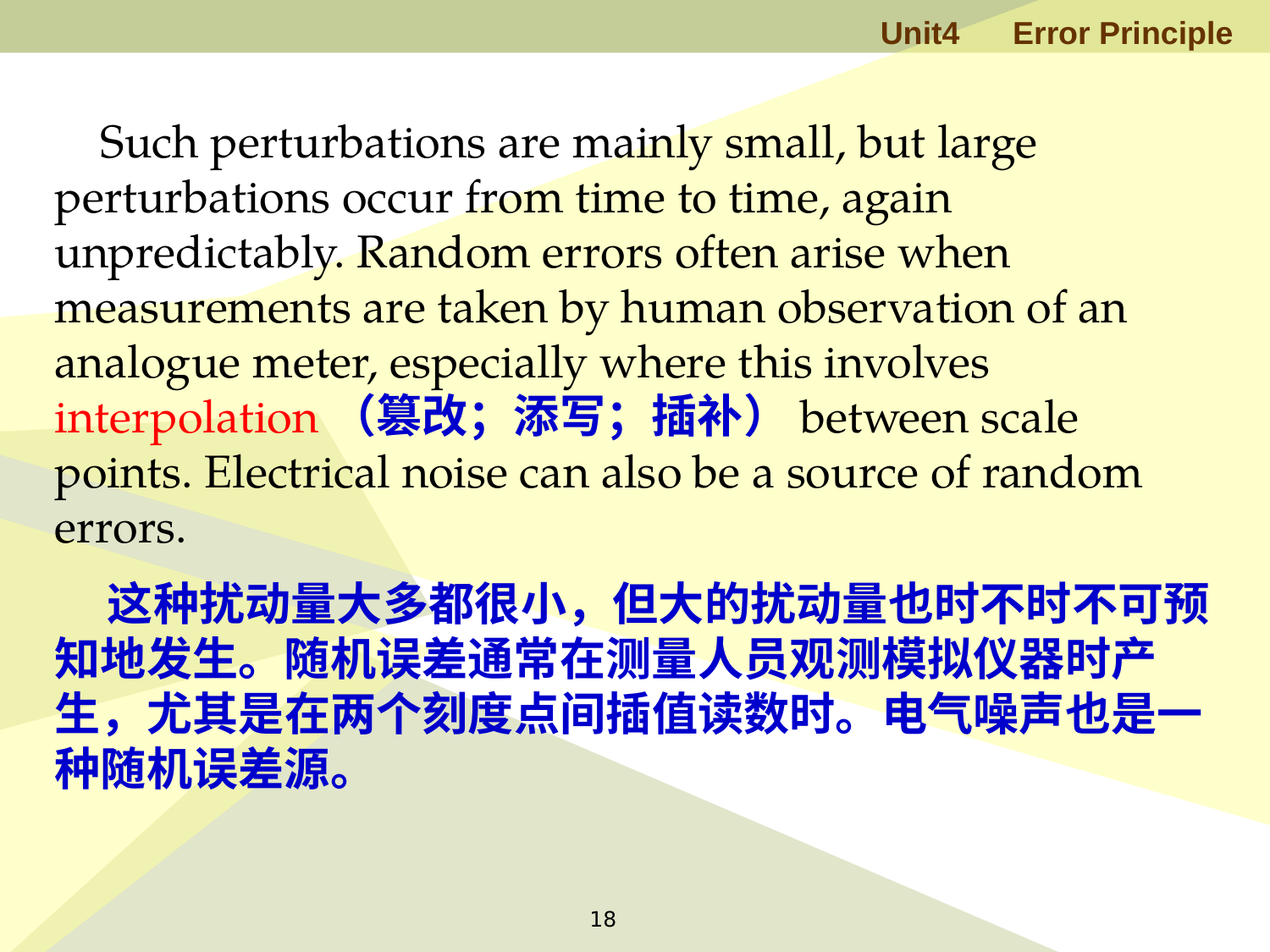

Such perturbations are mainly small, but large perturbations occur from time to time, again unpredictably. Random errors often arise when measurements are taken by human observation of an analogue meter, especially where this involves interpolation（篡改；添写；插补）between scale points. Electrical noise can also be a source of random errors.
    这种扰动量大多都很小，但大的扰动量也时不时不可预知地发生。随机误差通常在测量人员观测模拟仪器时产生，尤其是在两个刻度点间插值读数时。电气噪声也是一种随机误差源。
18